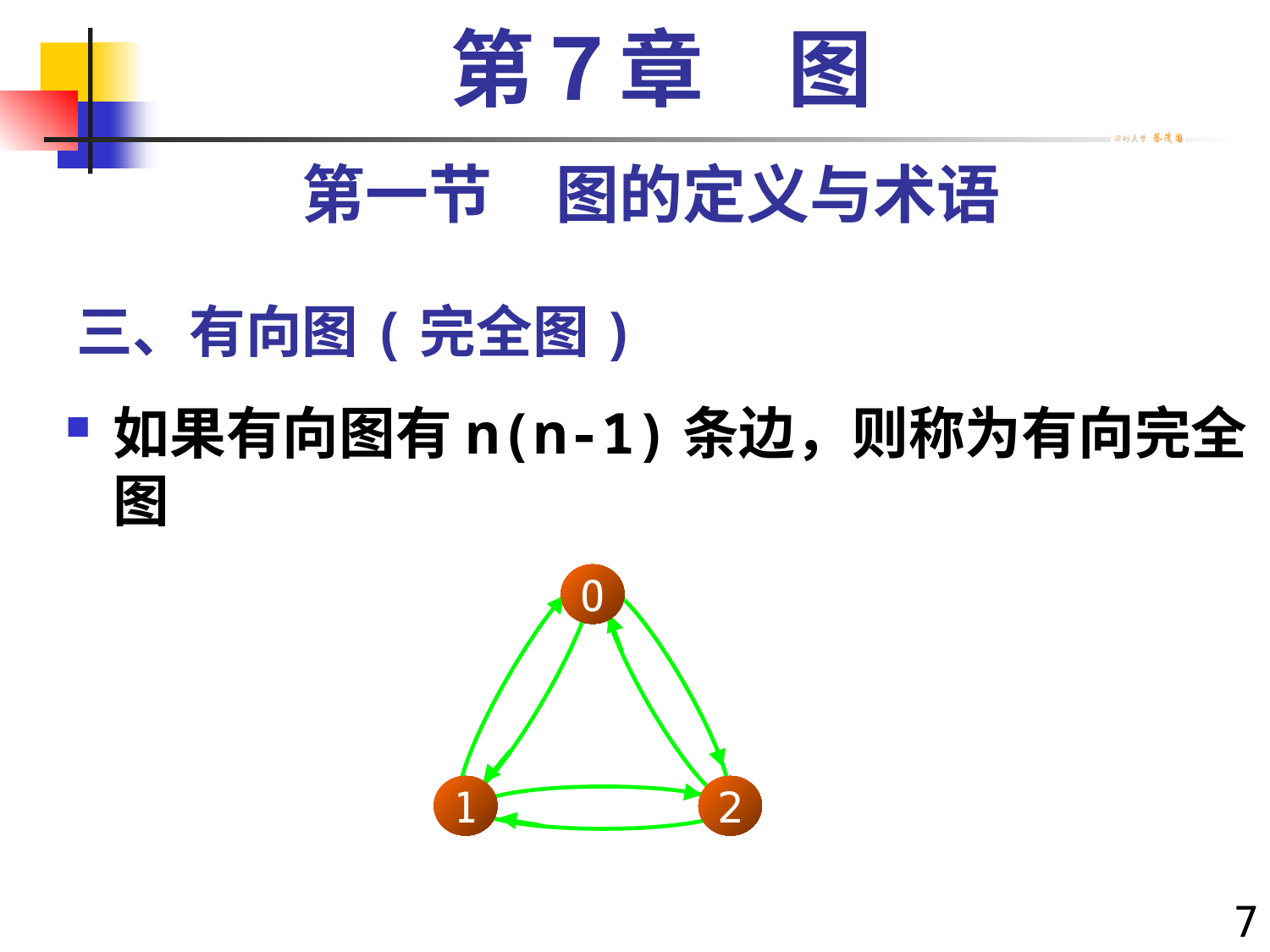

第７章　图
第一节　图的定义与术语
# 三、有向图(完全图)
如果有向图有n(n-1)条边，则称为有向完全图
0

1
2

7